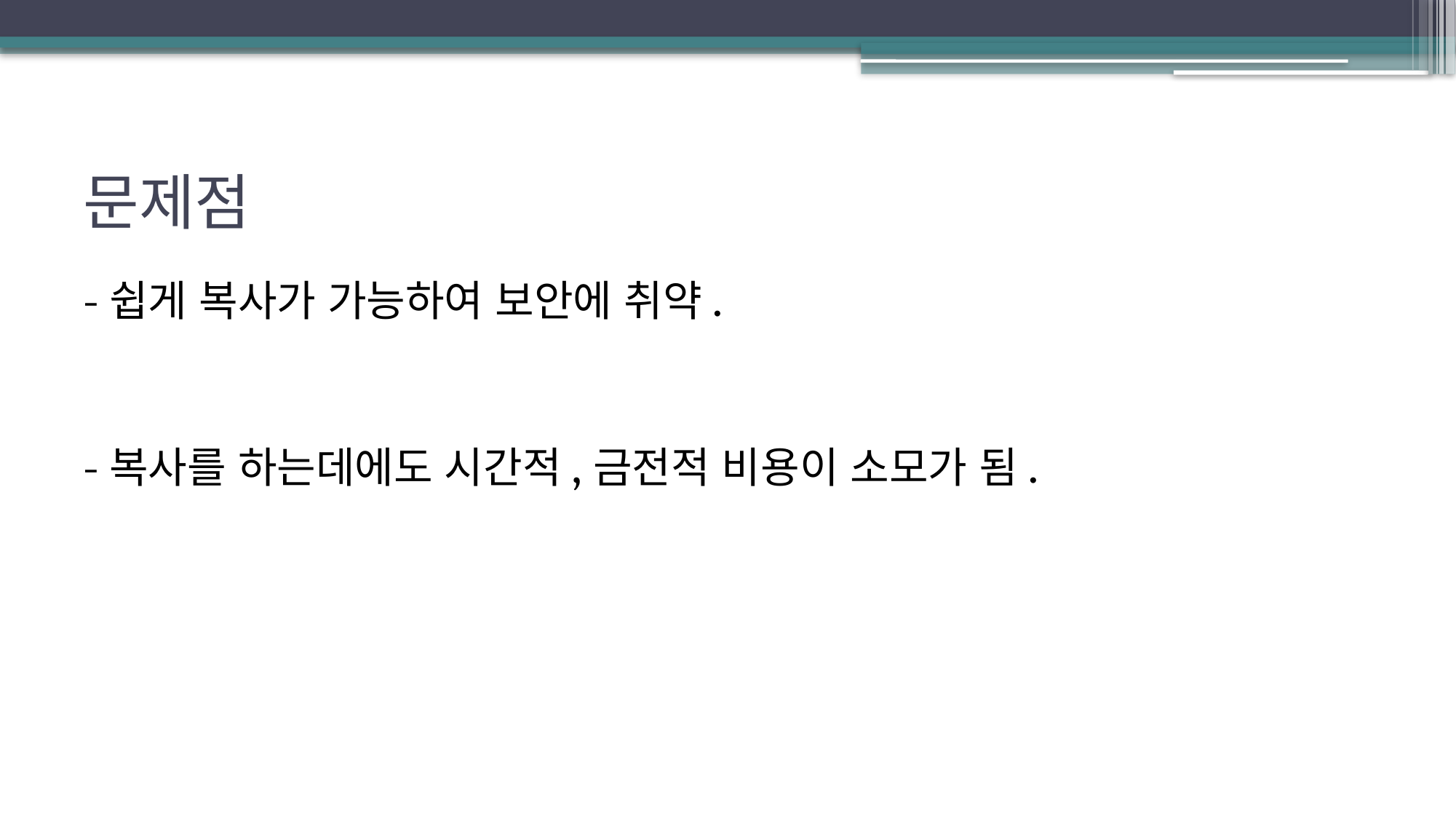

# 문제점
-쉽게 복사가 가능하여 보안에 취약.

-복사를 하는데에도 시간적,금전적 비용이 소모가 됨.